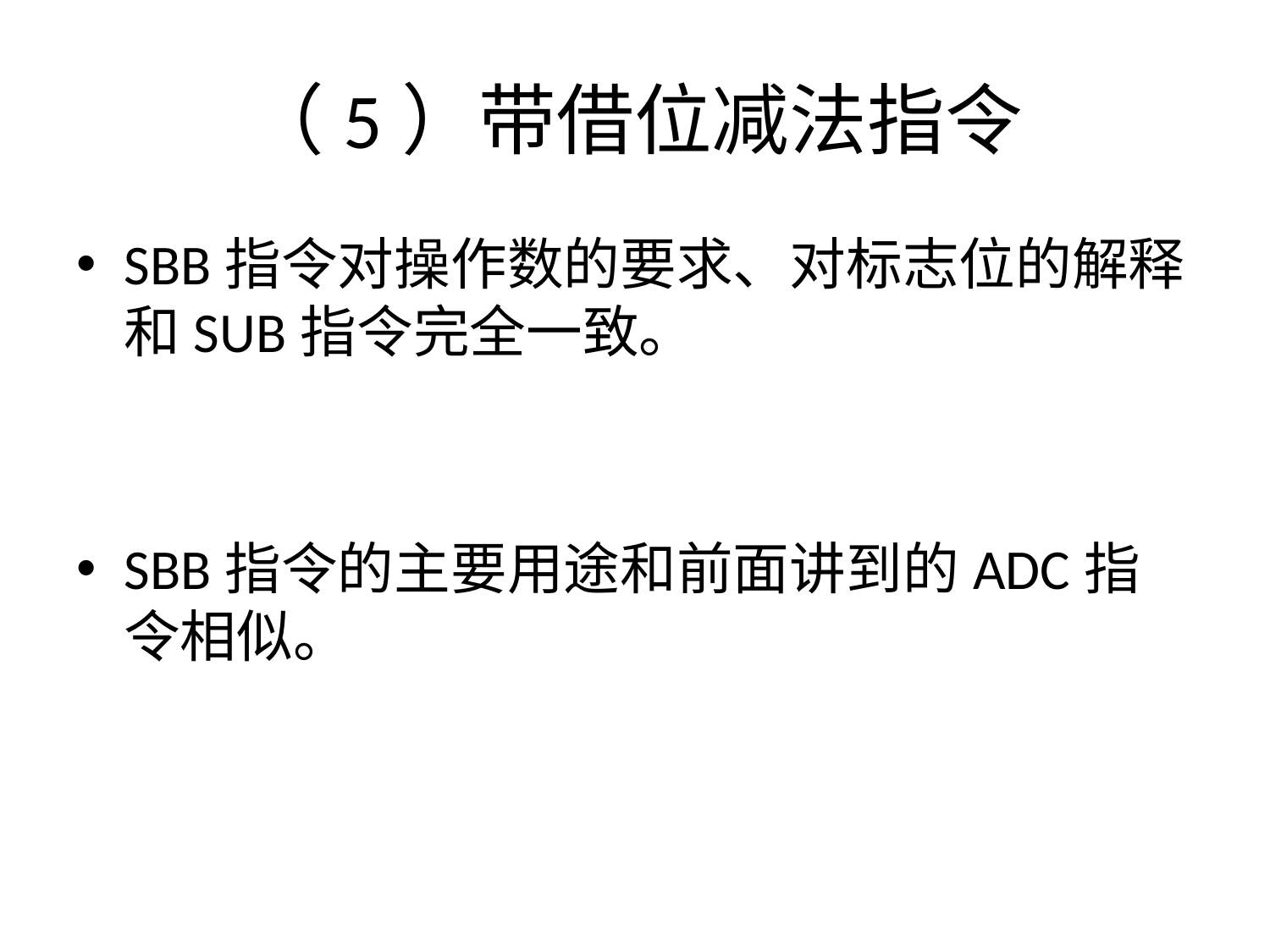

# （5）带借位减法指令
SBB指令对操作数的要求、对标志位的解释和SUB指令完全一致。

SBB指令的主要用途和前面讲到的ADC指令相似。